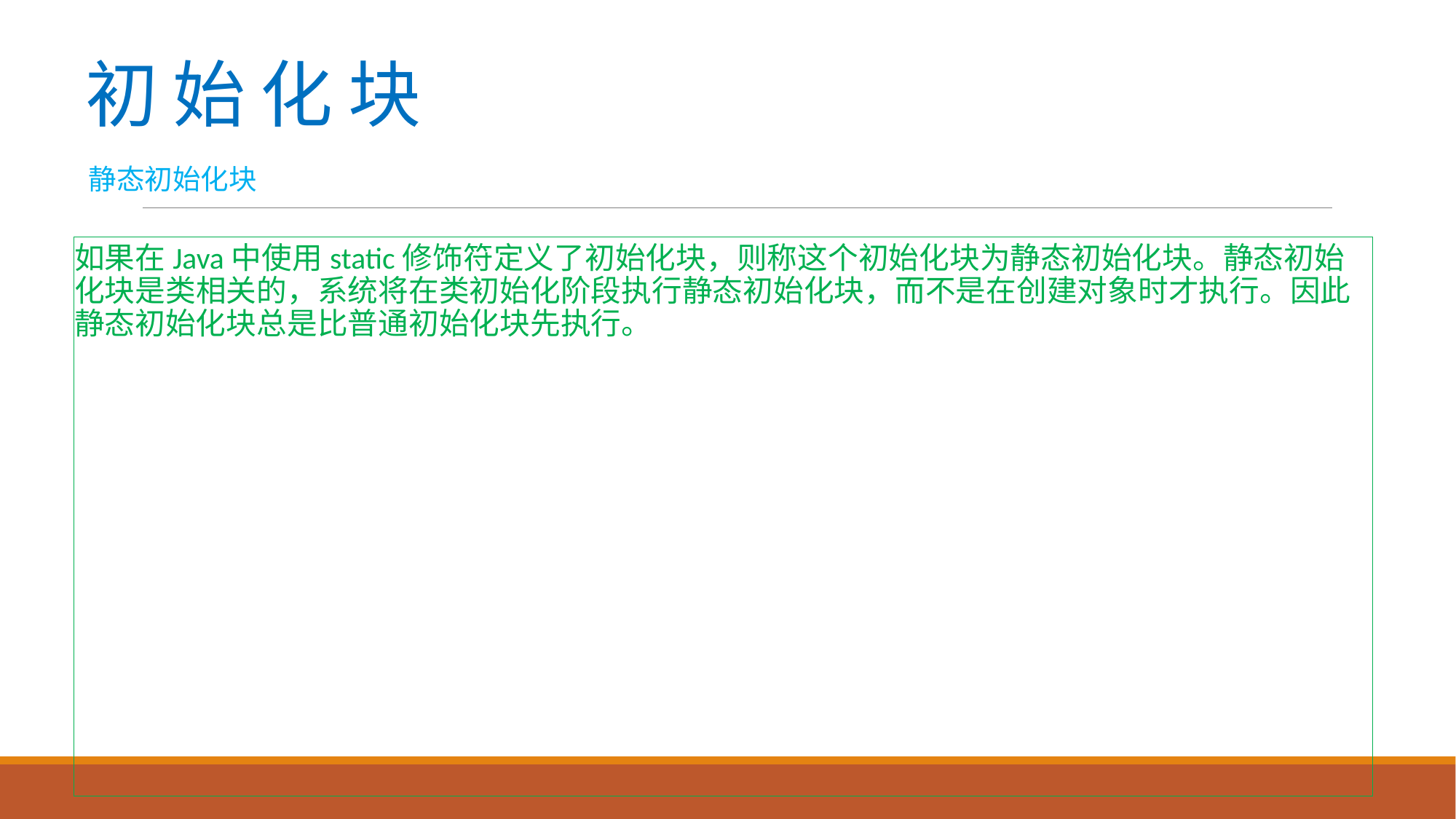

# 初 始 化 块

静态初始化块
如果在Java中使用static修饰符定义了初始化块，则称这个初始化块为静态初始化块。静态初始化块是类相关的，系统将在类初始化阶段执行静态初始化块，而不是在创建对象时才执行。因此静态初始化块总是比普通初始化块先执行。